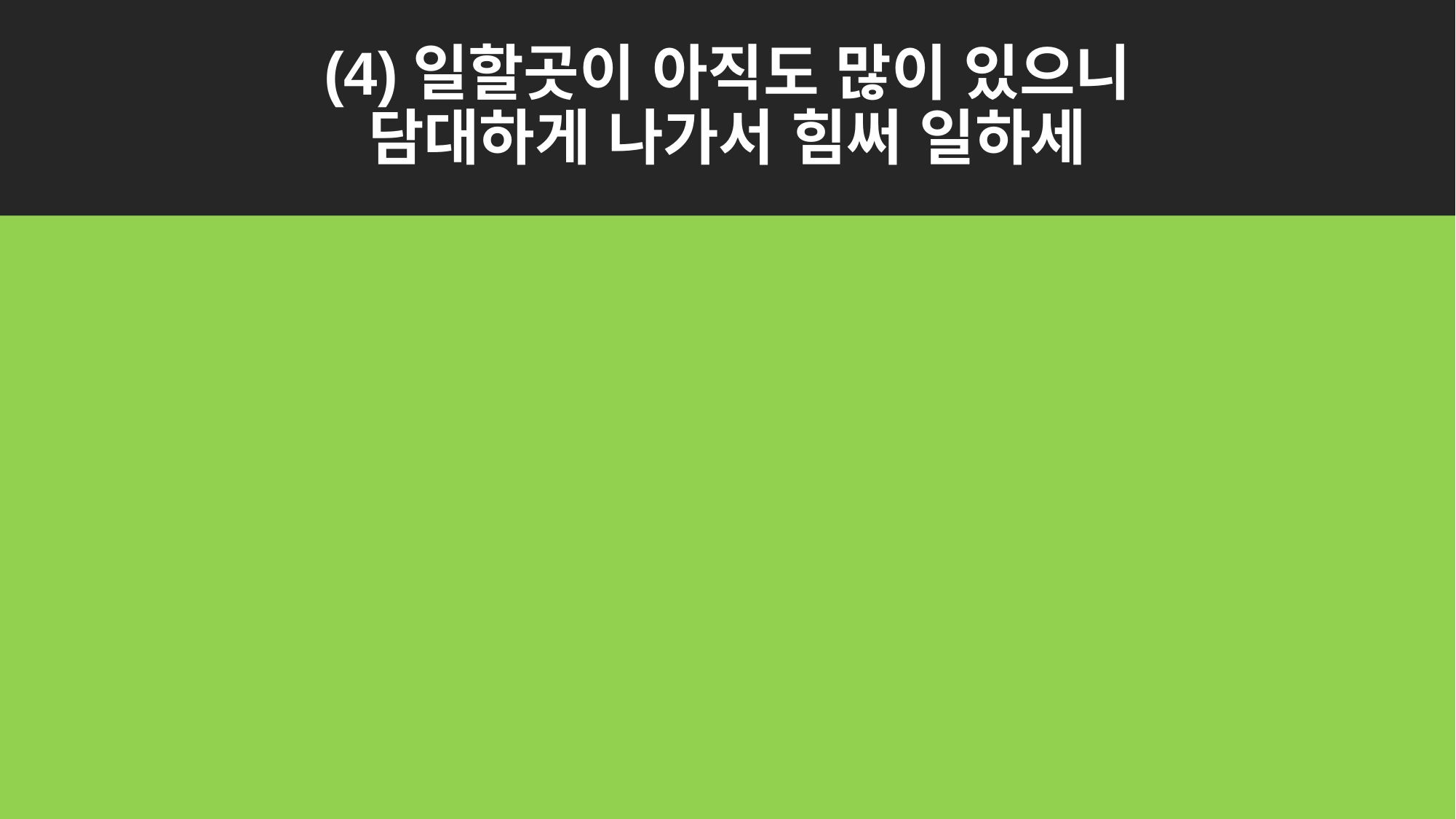

# (4)일할곳이 아직도 많이 있으니
담대하게 나가서 힘써 일하세